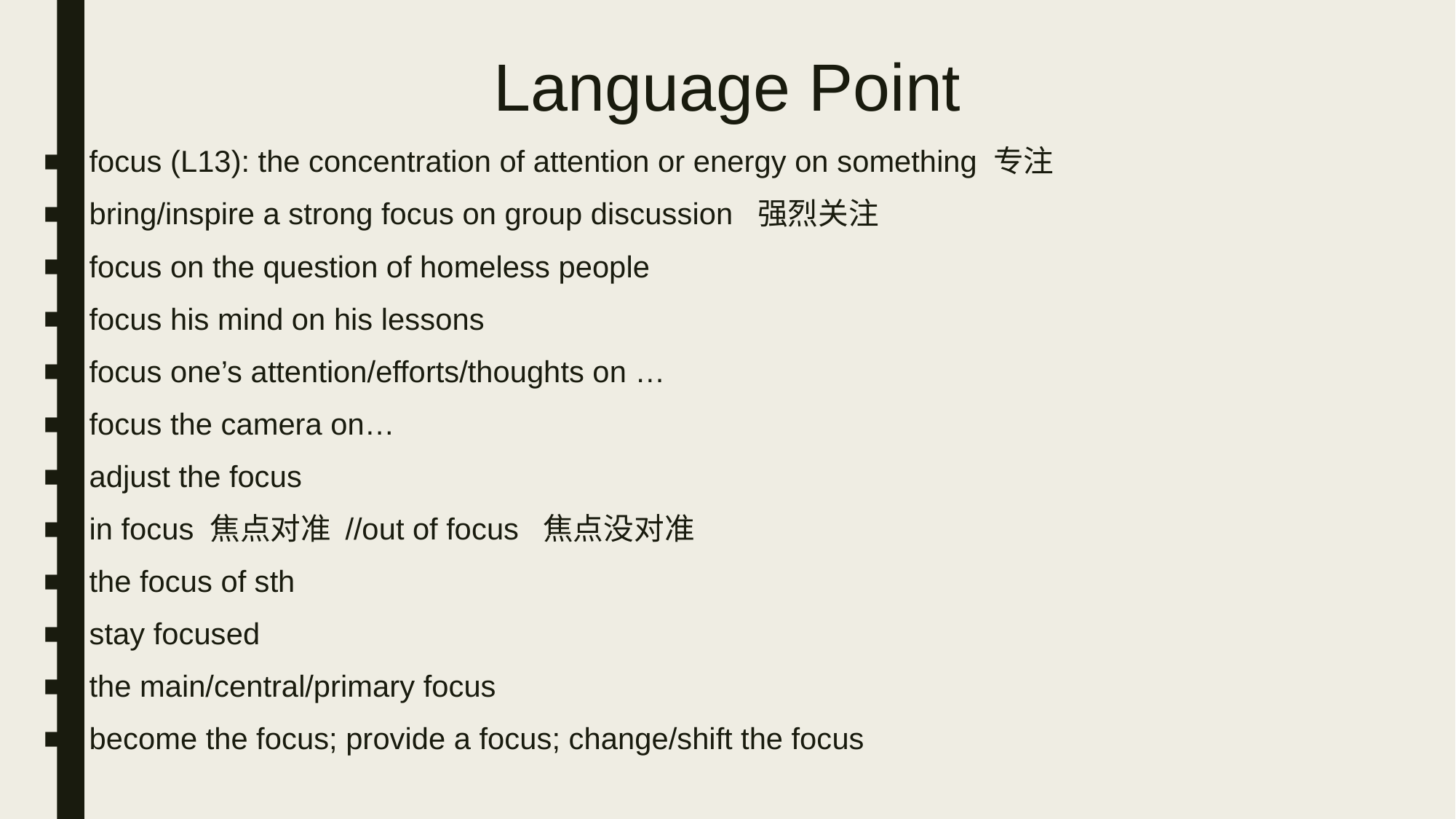

# Language Point
focus (L13): the concentration of attention or energy on something 专注
bring/inspire a strong focus on group discussion  强烈关注
focus on the question of homeless people
focus his mind on his lessons
focus one’s attention/efforts/thoughts on …
focus the camera on…
adjust the focus
in focus 焦点对准 //out of focus  焦点没对准
the focus of sth
stay focused
the main/central/primary focus
become the focus; provide a focus; change/shift the focus